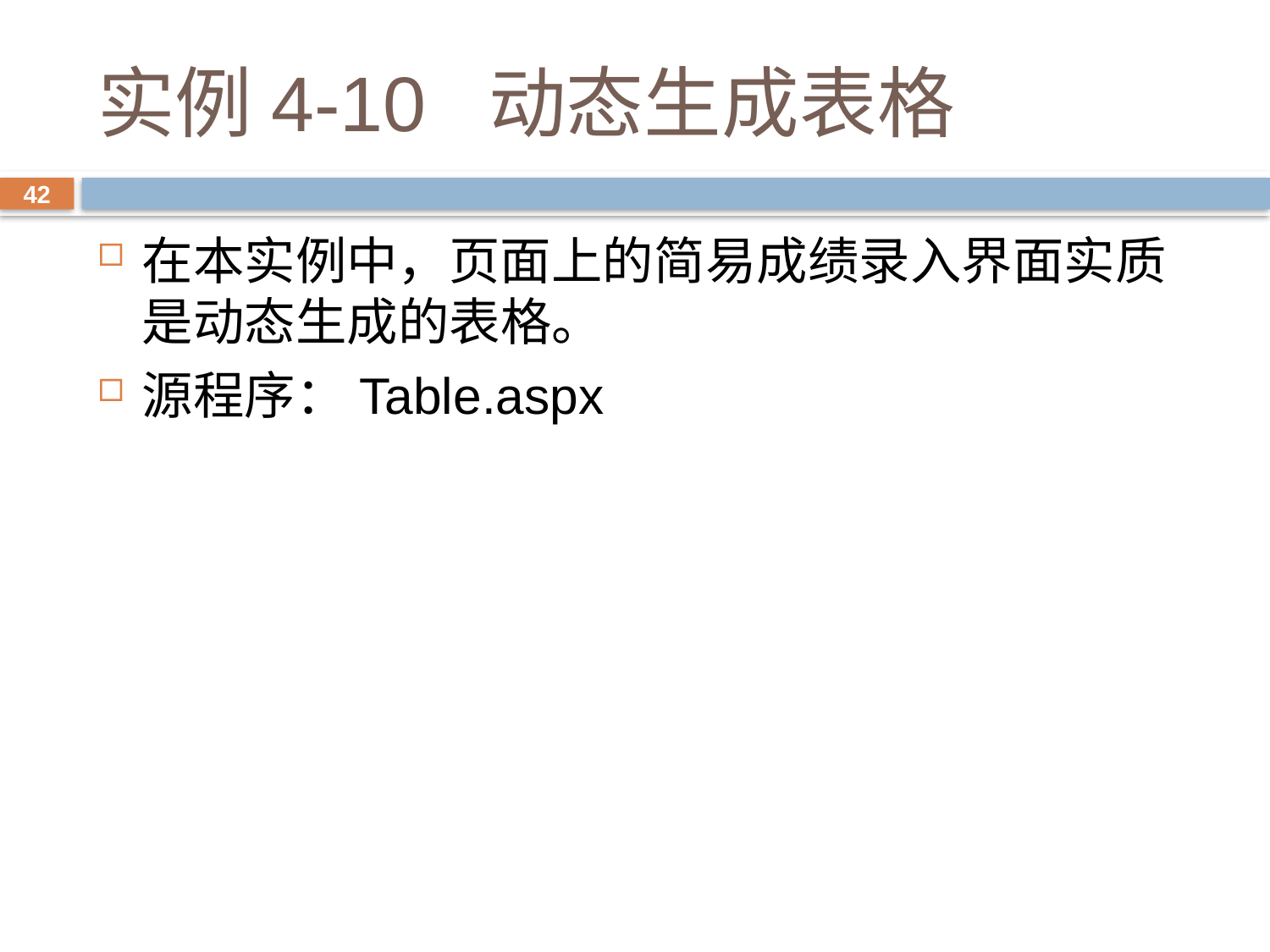

# 实例4-10  动态生成表格
42
在本实例中，页面上的简易成绩录入界面实质是动态生成的表格。
源程序：Table.aspx